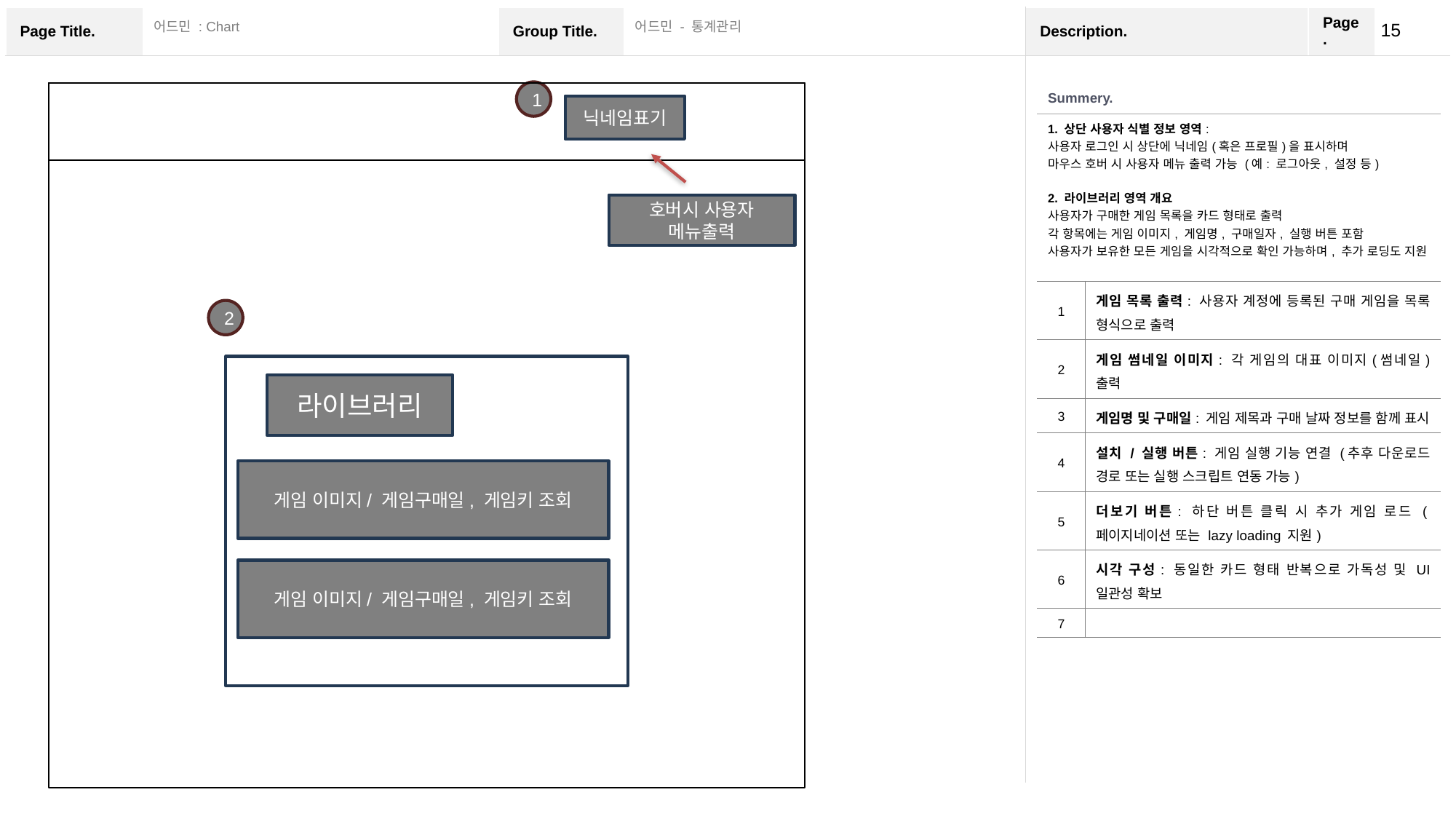

15
어드민 : Chart
어드민 - 통계관리
1

| Summery. |  |
| --- | --- |
| 1. 상단 사용자 식별 정보 영역: 사용자 로그인 시 상단에 닉네임(혹은 프로필)을 표시하며 마우스 호버 시 사용자 메뉴 출력 가능 (예: 로그아웃, 설정 등) 2. 라이브러리 영역 개요 사용자가 구매한 게임 목록을 카드 형태로 출력 각 항목에는 게임 이미지, 게임명, 구매일자, 실행 버튼 포함 사용자가 보유한 모든 게임을 시각적으로 확인 가능하며, 추가 로딩도 지원 |  |
| 1 | 게임 목록 출력: 사용자 계정에 등록된 구매 게임을 목록 형식으로 출력 |
| 2 | 게임 썸네일 이미지: 각 게임의 대표 이미지(썸네일) 출력 |
| 3 | 게임명 및 구매일: 게임 제목과 구매 날짜 정보를 함께 표시 |
| 4 | 설치 / 실행 버튼: 게임 실행 기능 연결 (추후 다운로드 경로 또는 실행 스크립트 연동 가능) |
| 5 | 더보기 버튼: 하단 버튼 클릭 시 추가 게임 로드 (페이지네이션 또는 lazy loading 지원) |
| 6 | 시각 구성: 동일한 카드 형태 반복으로 가독성 및 UI 일관성 확보 |
| 7 |  |
닉네임표기
호버시 사용자 메뉴출력
2

라이브러리
게임 이미지/ 게임구매일, 게임키 조회
게임 이미지/ 게임구매일, 게임키 조회